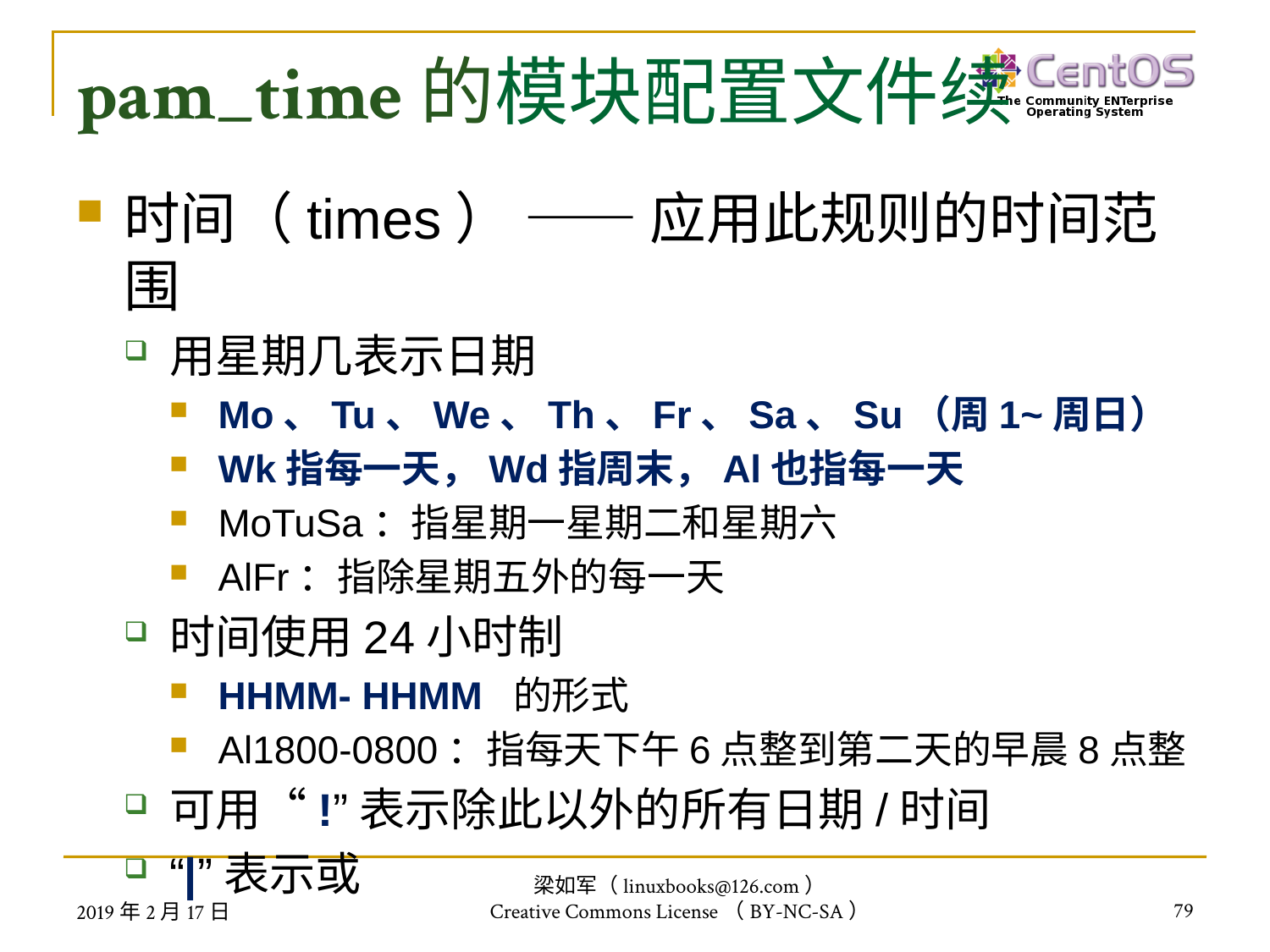

# pam_time的模块配置文件续
时间（times） —— 应用此规则的时间范围
用星期几表示日期
Mo、Tu、We、Th、Fr、Sa、Su（周1~周日）
Wk指每一天，Wd指周末，Al也指每一天
MoTuSa：指星期一星期二和星期六
AlFr：指除星期五外的每一天
时间使用24小时制
HHMM- HHMM  的形式
Al1800-0800：指每天下午6点整到第二天的早晨8点整
可用“!”表示除此以外的所有日期/时间
“|”表示或
梁如军（linuxbooks@126.com）
Creative Commons License（BY-NC-SA）
2019年2月17日
79